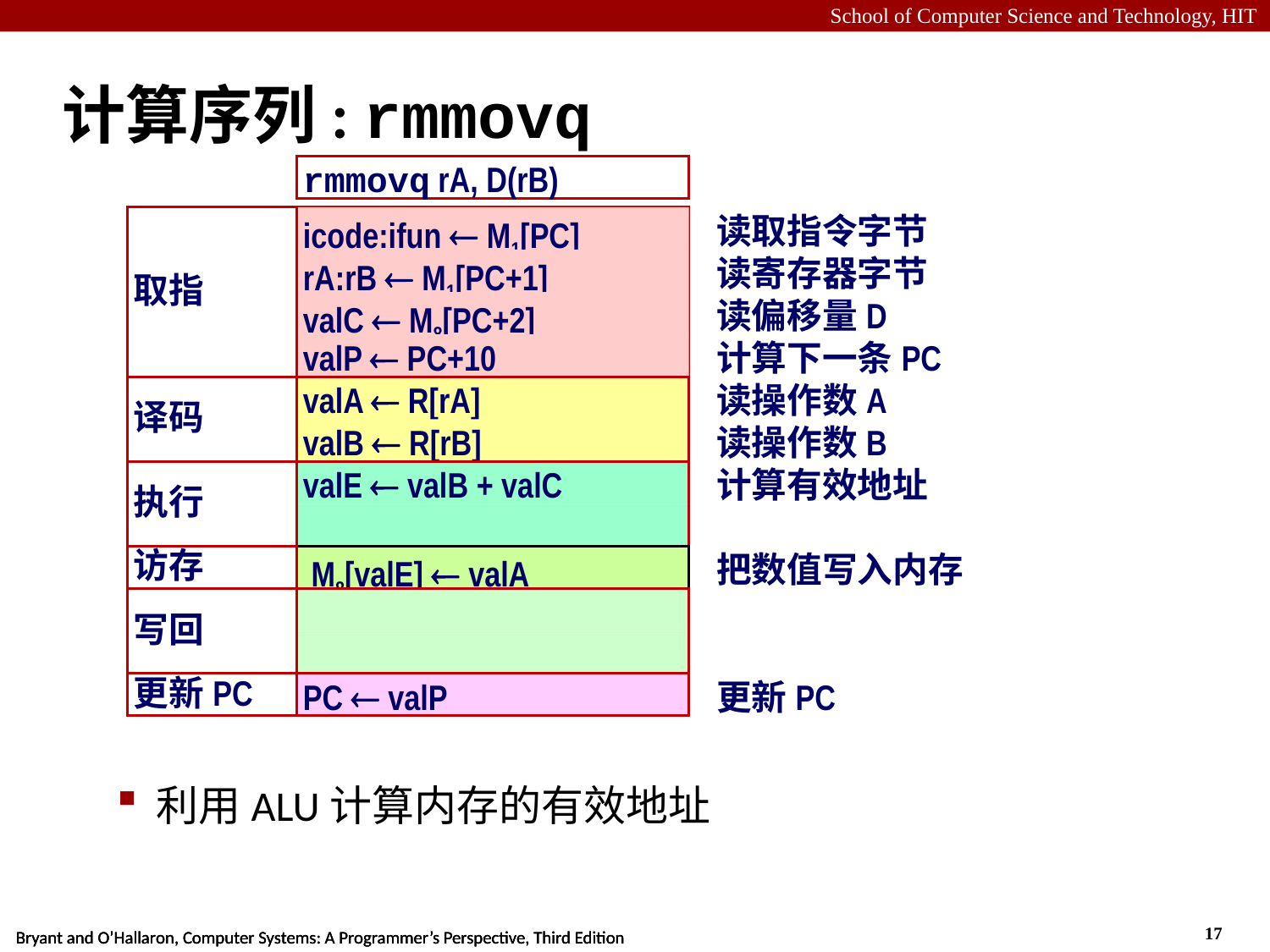

# 计算序列: rmmovq
rmmovq rA, D(rB)
取指

icode:ifun ← M1[PC]
读取指令字节
rA:rB ← M1[PC+1]
读寄存器字节
valC ← M8[PC+2]
读偏移量D
valP ← PC+10
计算下一条PC
译码
valA ← R[rA]

读操作数A
valB ← R[rB]
读操作数B
执行
valE ← valB + valC

计算有效地址

访存
 M8[valE] ← valA
把数值写入内存
写回

更新PC
PC ← valP
更新PC
利用ALU计算内存的有效地址